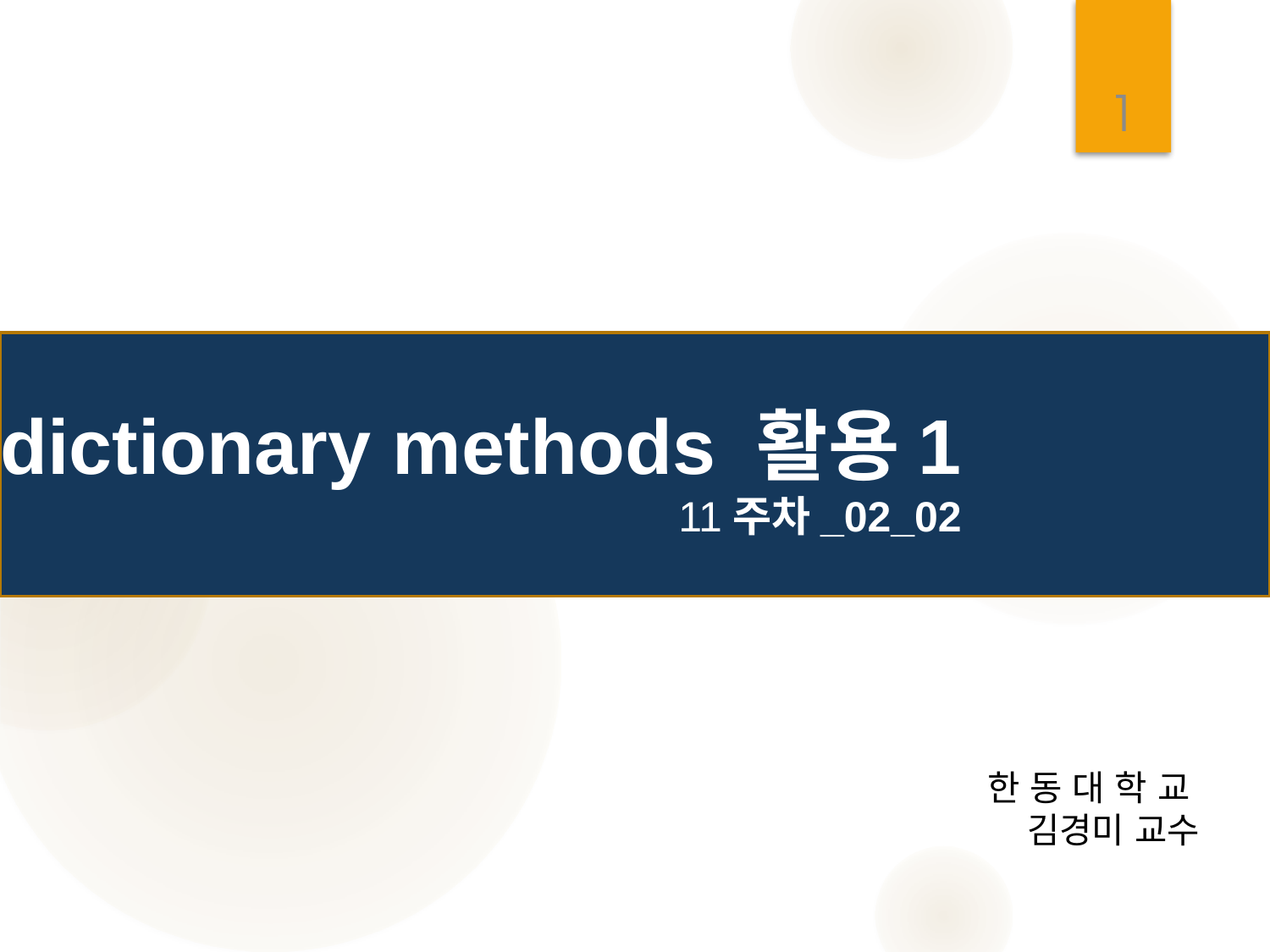

1

# dictionary methods 활용1 11주차_02_02
한 동 대 학 교
김경미 교수